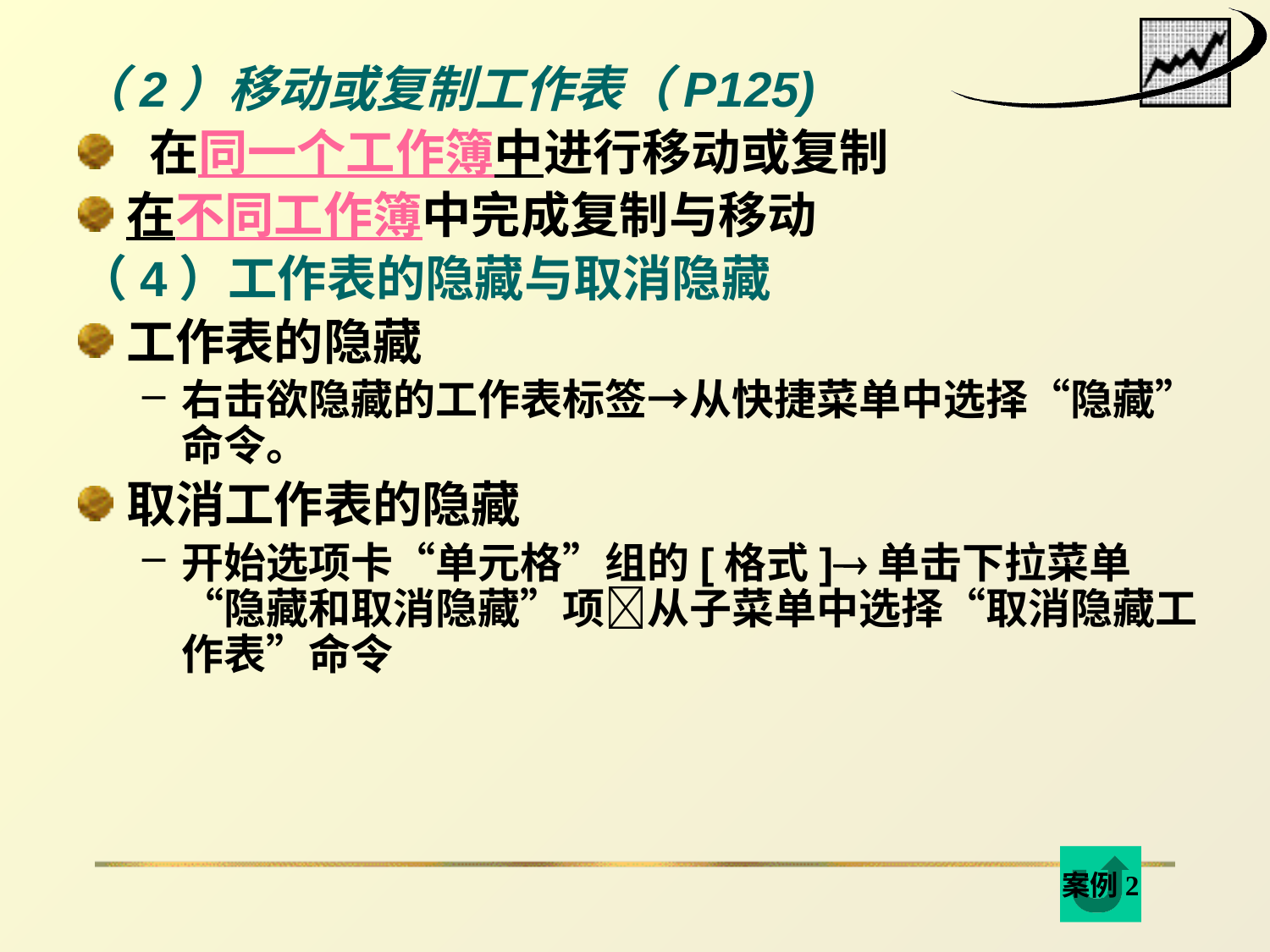

（2）移动或复制工作表（P125)
 在同一个工作簿中进行移动或复制
在不同工作簿中完成复制与移动
（4）工作表的隐藏与取消隐藏
工作表的隐藏
右击欲隐藏的工作表标签→从快捷菜单中选择“隐藏”命令。
取消工作表的隐藏
开始选项卡“单元格”组的[格式]→单击下拉菜单“隐藏和取消隐藏”项→从子菜单中选择“取消隐藏工作表”命令

案例2